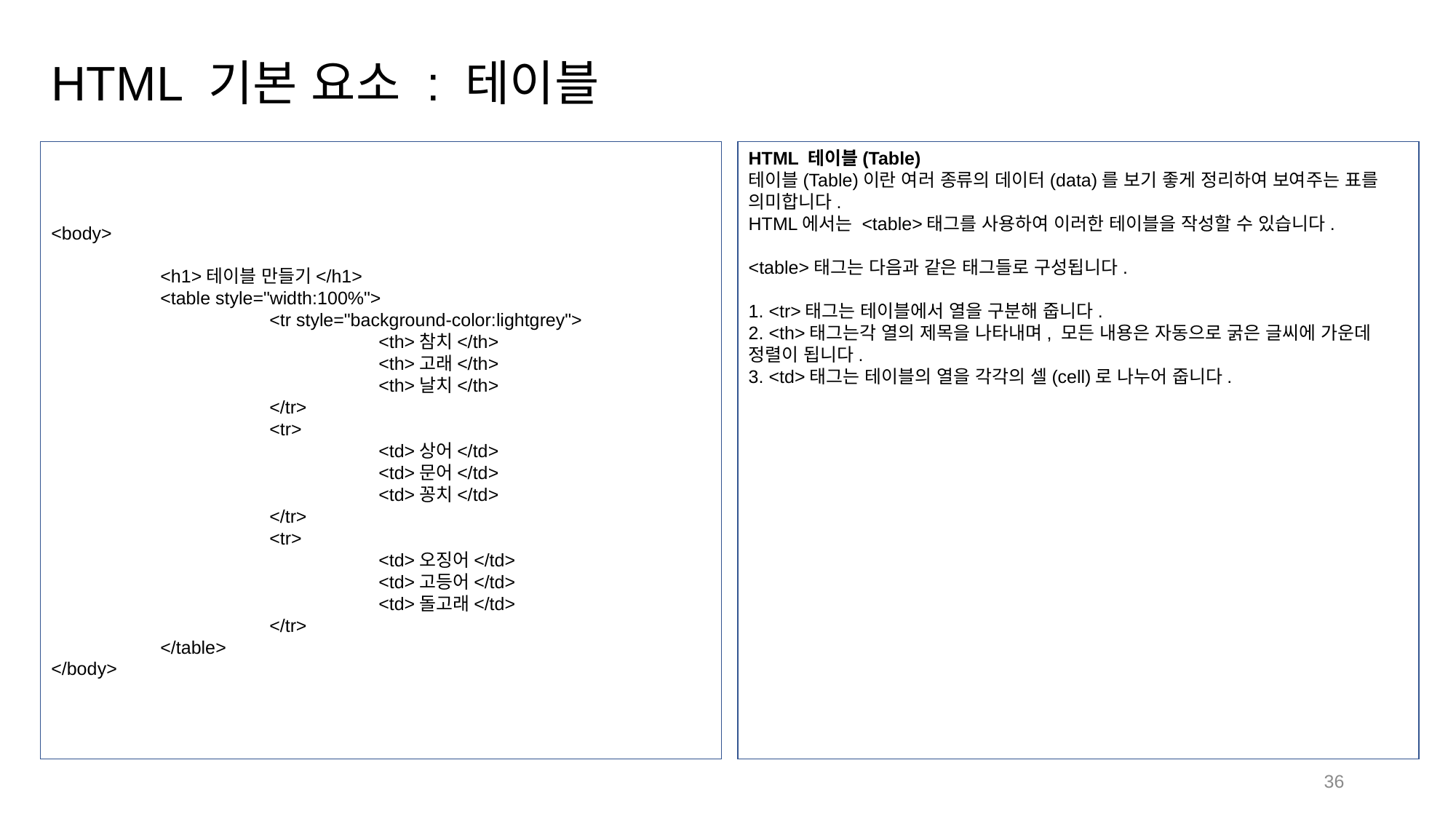

# HTML 기본 요소 : 테이블
<body>

	<h1>테이블 만들기</h1>
	<table style="width:100%">
		<tr style="background-color:lightgrey">
			<th>참치</th>
			<th>고래</th>
			<th>날치</th>
		</tr>
		<tr>
			<td>상어</td>
			<td>문어</td>
			<td>꽁치</td>
		</tr>
		<tr>
			<td>오징어</td>
			<td>고등어</td>
			<td>돌고래</td>
		</tr>
	</table>
</body>
HTML 테이블(Table)
테이블(Table)이란 여러 종류의 데이터(data)를 보기 좋게 정리하여 보여주는 표를 의미합니다.
HTML에서는 <table>태그를 사용하여 이러한 테이블을 작성할 수 있습니다.

<table>태그는 다음과 같은 태그들로 구성됩니다.

1. <tr>태그는 테이블에서 열을 구분해 줍니다.
2. <th>태그는각 열의 제목을 나타내며, 모든 내용은 자동으로 굵은 글씨에 가운데 정렬이 됩니다.
3. <td>태그는 테이블의 열을 각각의 셀(cell)로 나누어 줍니다.
36